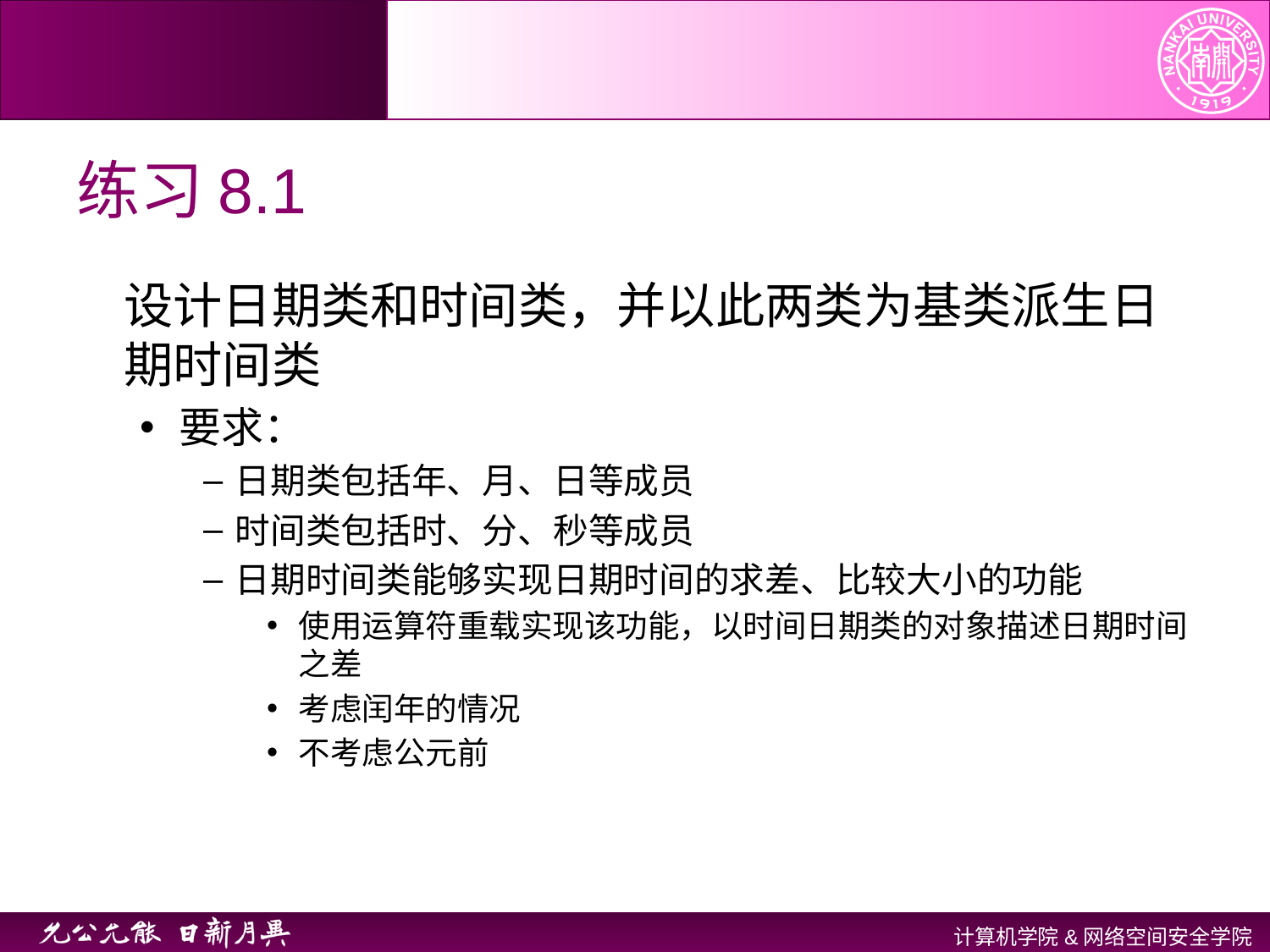

# 练习8.1
设计日期类和时间类，并以此两类为基类派生日期时间类
要求：
日期类包括年、月、日等成员
时间类包括时、分、秒等成员
日期时间类能够实现日期时间的求差、比较大小的功能
使用运算符重载实现该功能，以时间日期类的对象描述日期时间之差
考虑闰年的情况
不考虑公元前